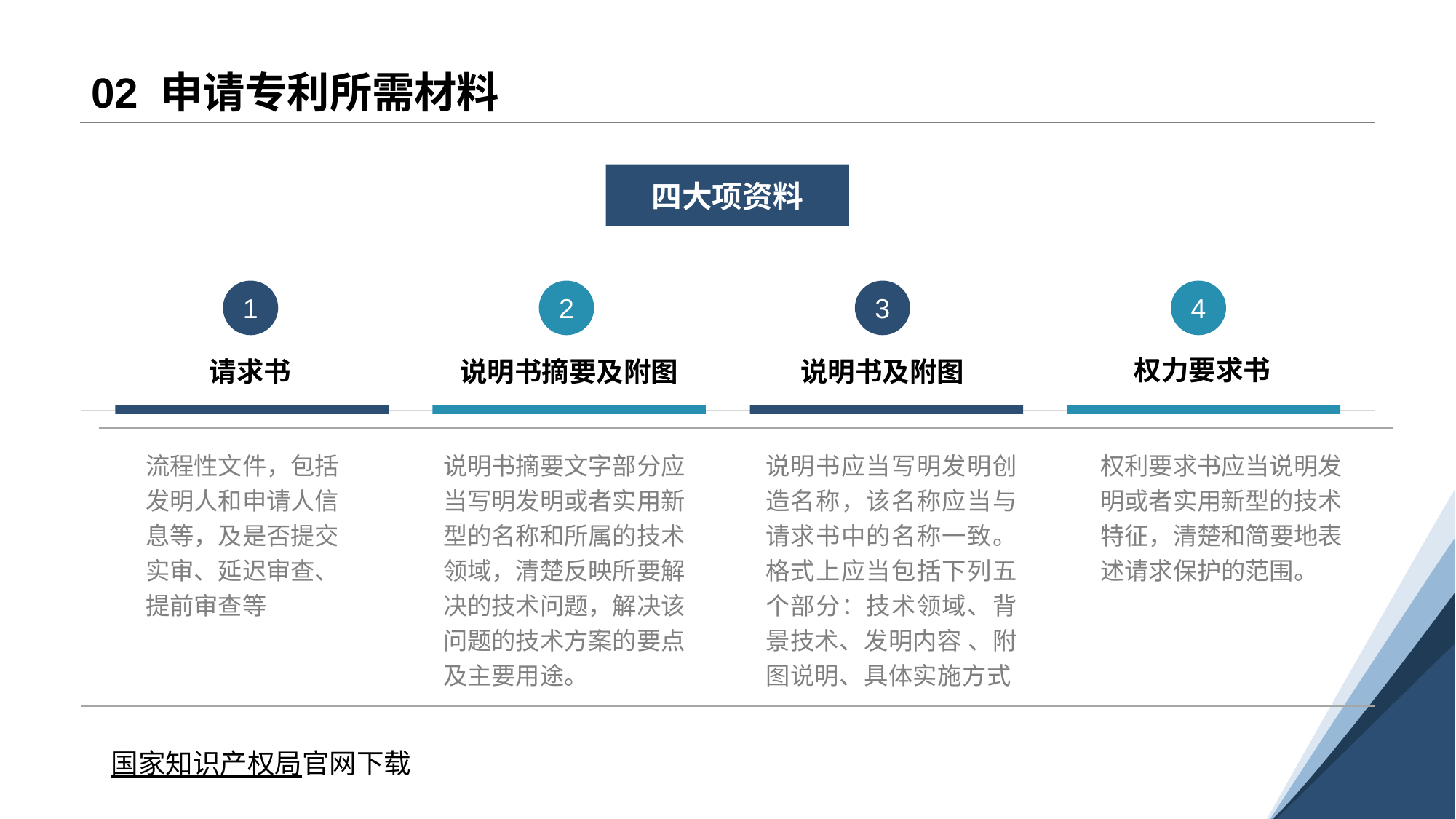

# 02 申请专利所需材料
四大项资料
1
2
3
4
请求书
说明书摘要及附图
说明书及附图

流程性文件，包括发明人和申请人信息等，及是否提交实审、延迟审查、提前审查等
说明书摘要文字部分应当写明发明或者实用新型的名称和所属的技术领域，清楚反映所要解决的技术问题，解决该问题的技术方案的要点及主要用途。
说明书应当写明发明创造名称，该名称应当与请求书中的名称一致。格式上应当包括下列五个部分：技术领域、背景技术、发明内容 、附图说明、具体实施方式

权利要求书应当说明发明或者实用新型的技术特征，清楚和简要地表述请求保护的范围。

权力要求书

国家知识产权局官网下载